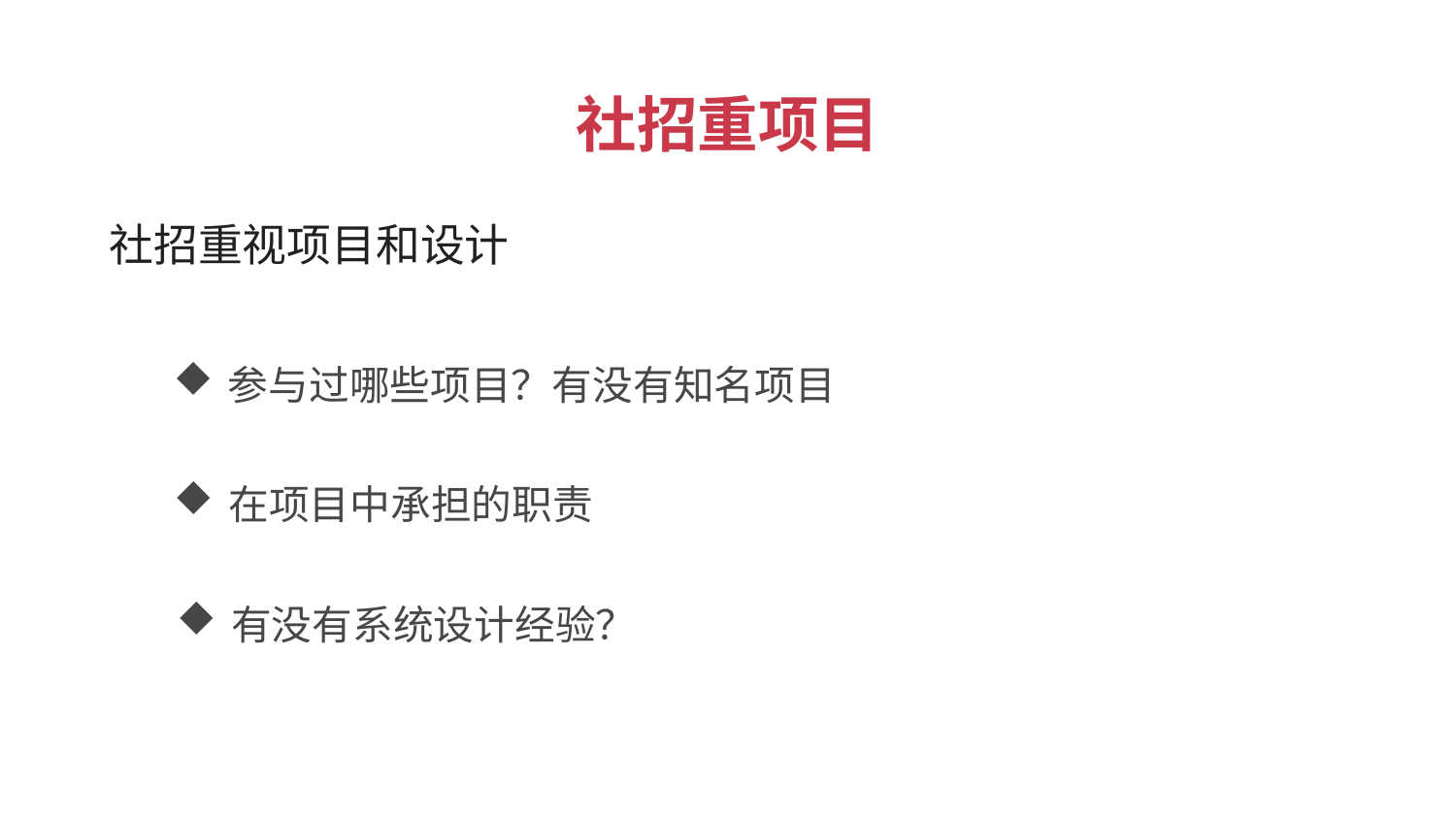

社招重项目
 社招重视项目和设计
参与过哪些项目？有没有知名项目
在项目中承担的职责
有没有系统设计经验？